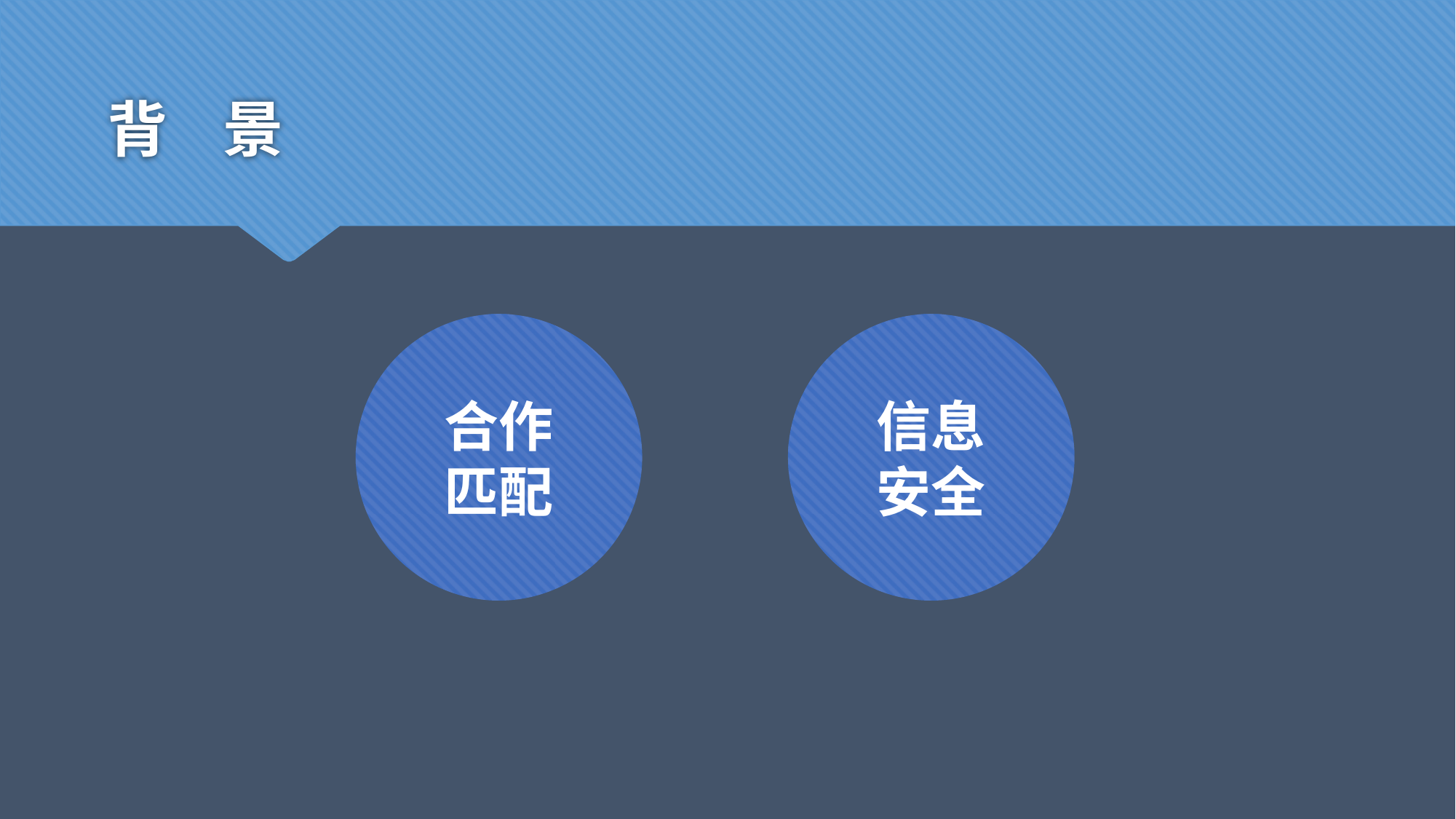

# 背    景
合作
匹配
信息
安全